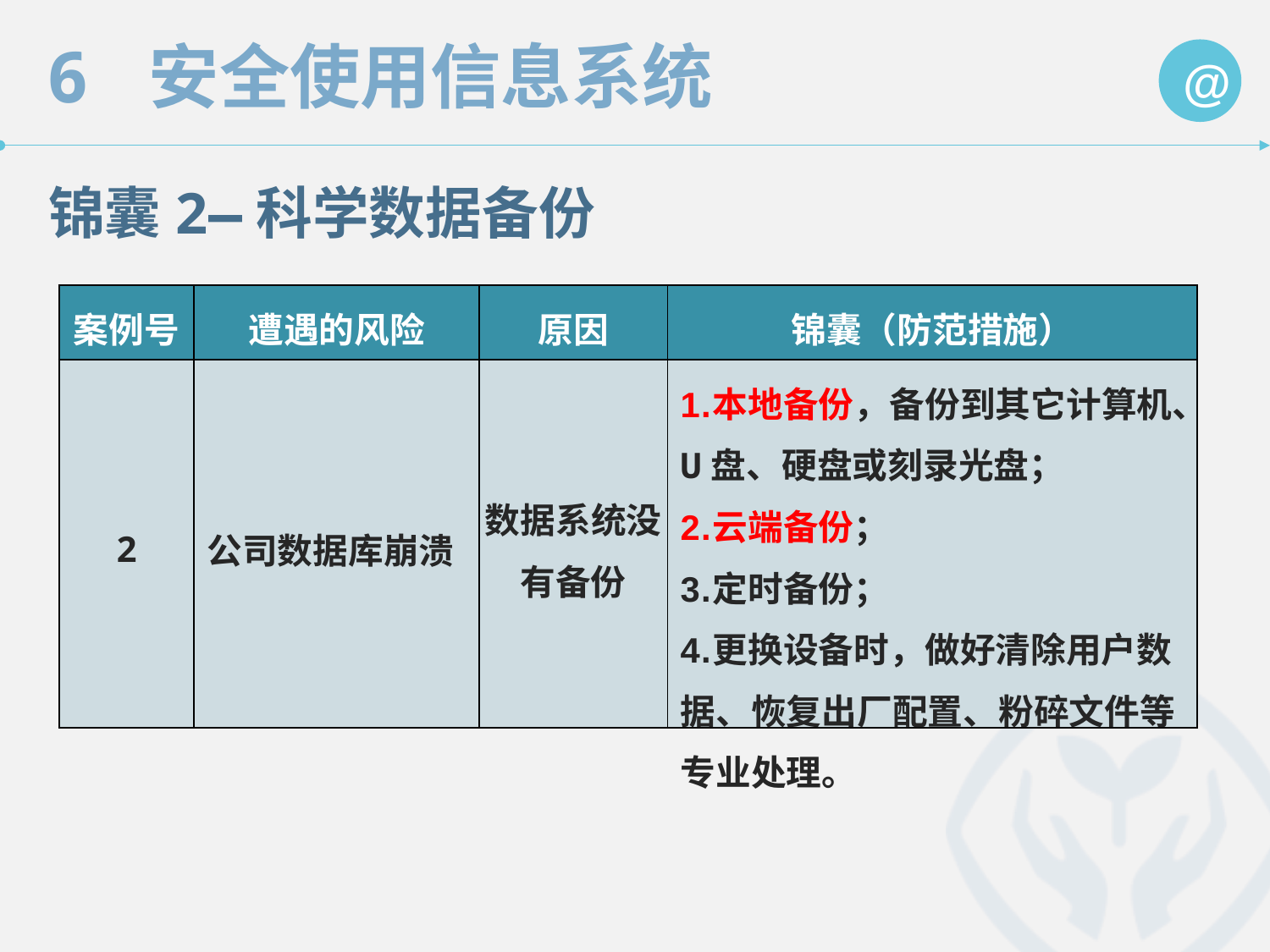

锦囊2—科学数据备份
| 案例号 | 遭遇的风险 | 原因 | 锦囊（防范措施） |
| --- | --- | --- | --- |
| 2 | 公司数据库崩溃 | 数据系统没有备份 | 本地备份，备份到其它计算机、U盘、硬盘或刻录光盘； 云端备份； 定时备份； 更换设备时，做好清除用户数据、恢复出厂配置、粉碎文件等专业处理。 |